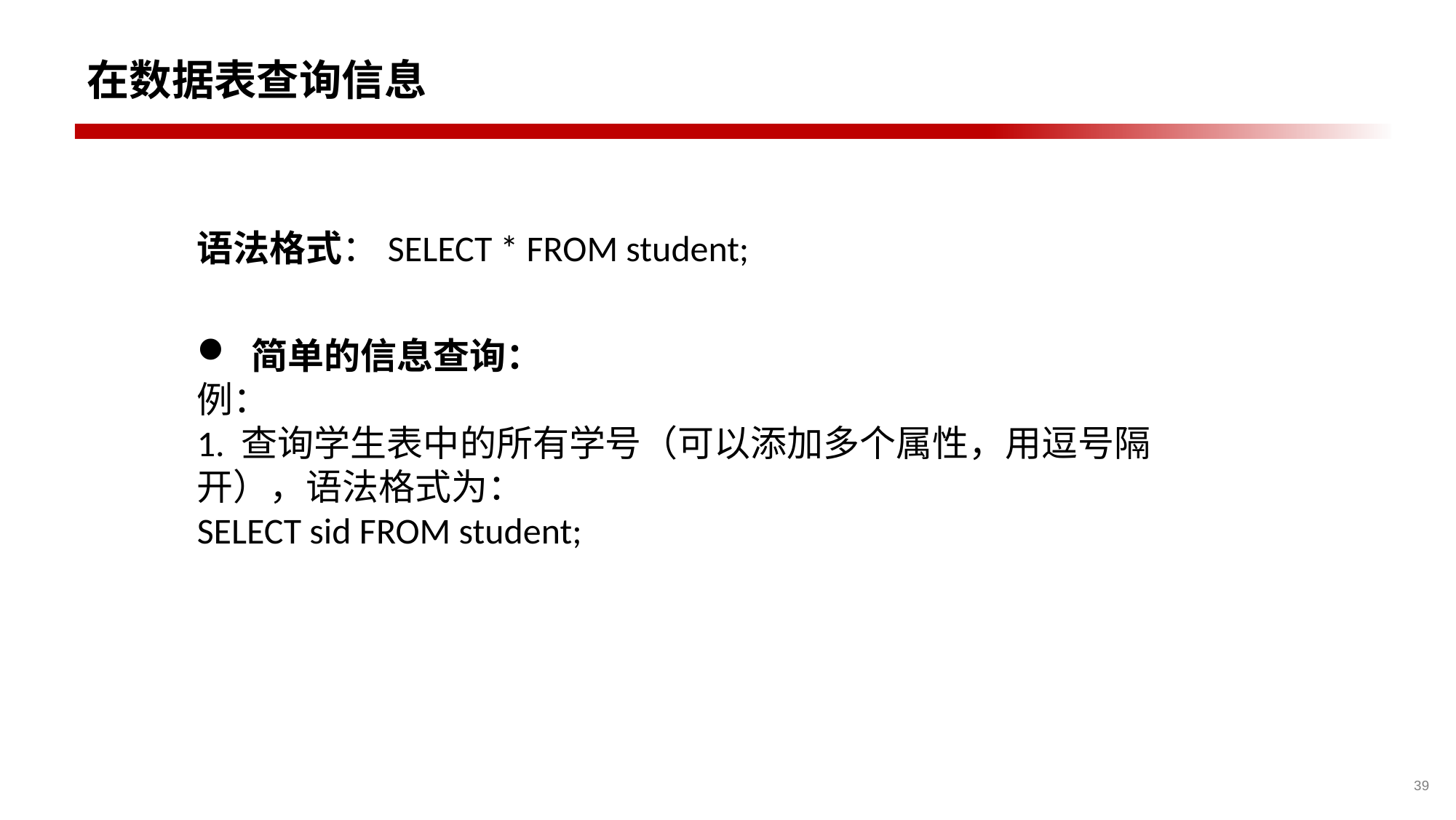

在数据表查询信息

语法格式：SELECT * FROM student;
简单的信息查询：
例：
1. 查询学生表中的所有学号（可以添加多个属性，用逗号隔开），语法格式为：
SELECT sid FROM student;
39